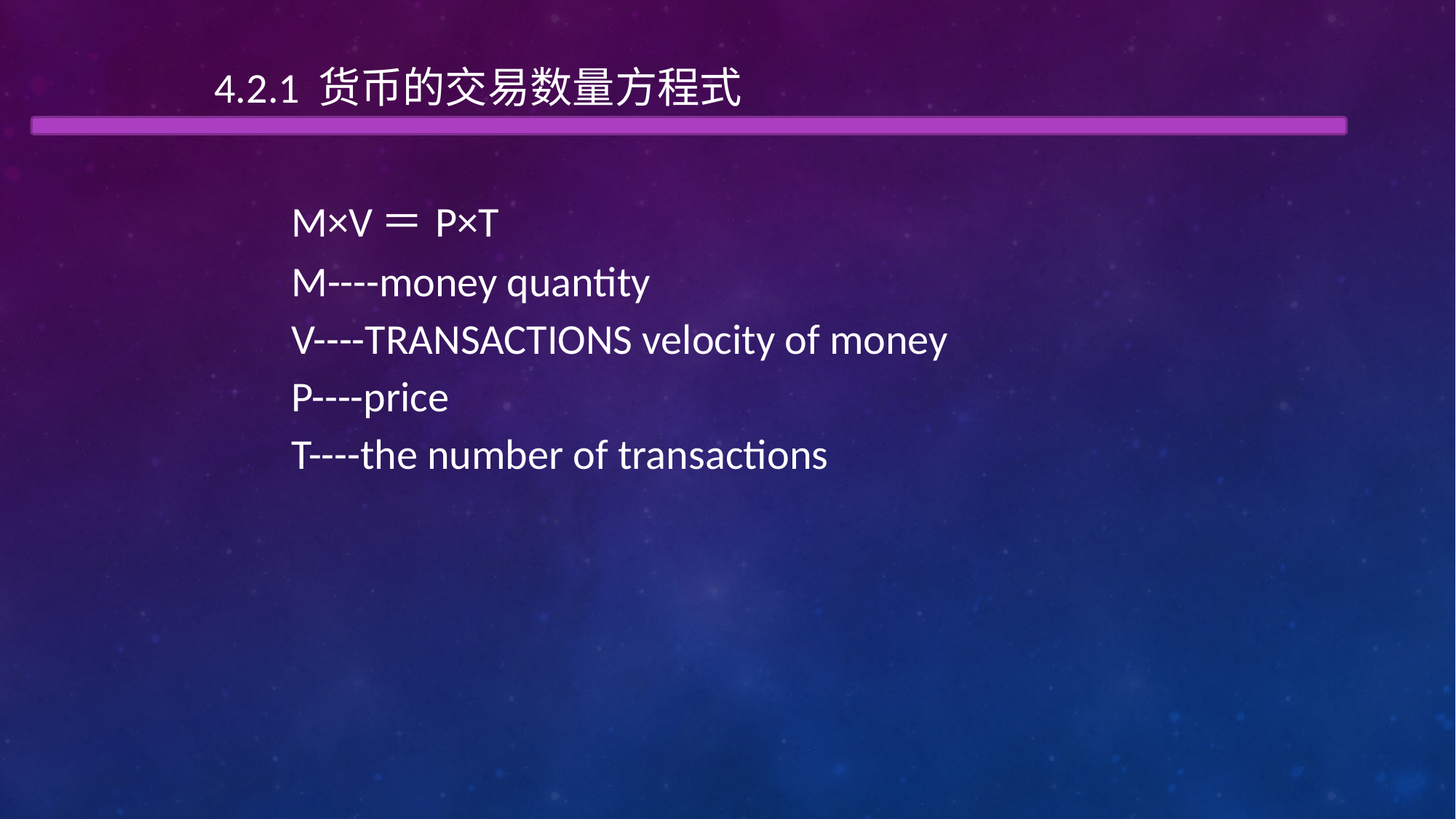

4.2.1 货币的交易数量方程式

        M×V＝P×T
        M----money quantity
        V----TRANSACTIONS velocity of money
        P----price
        T----the number of transactions